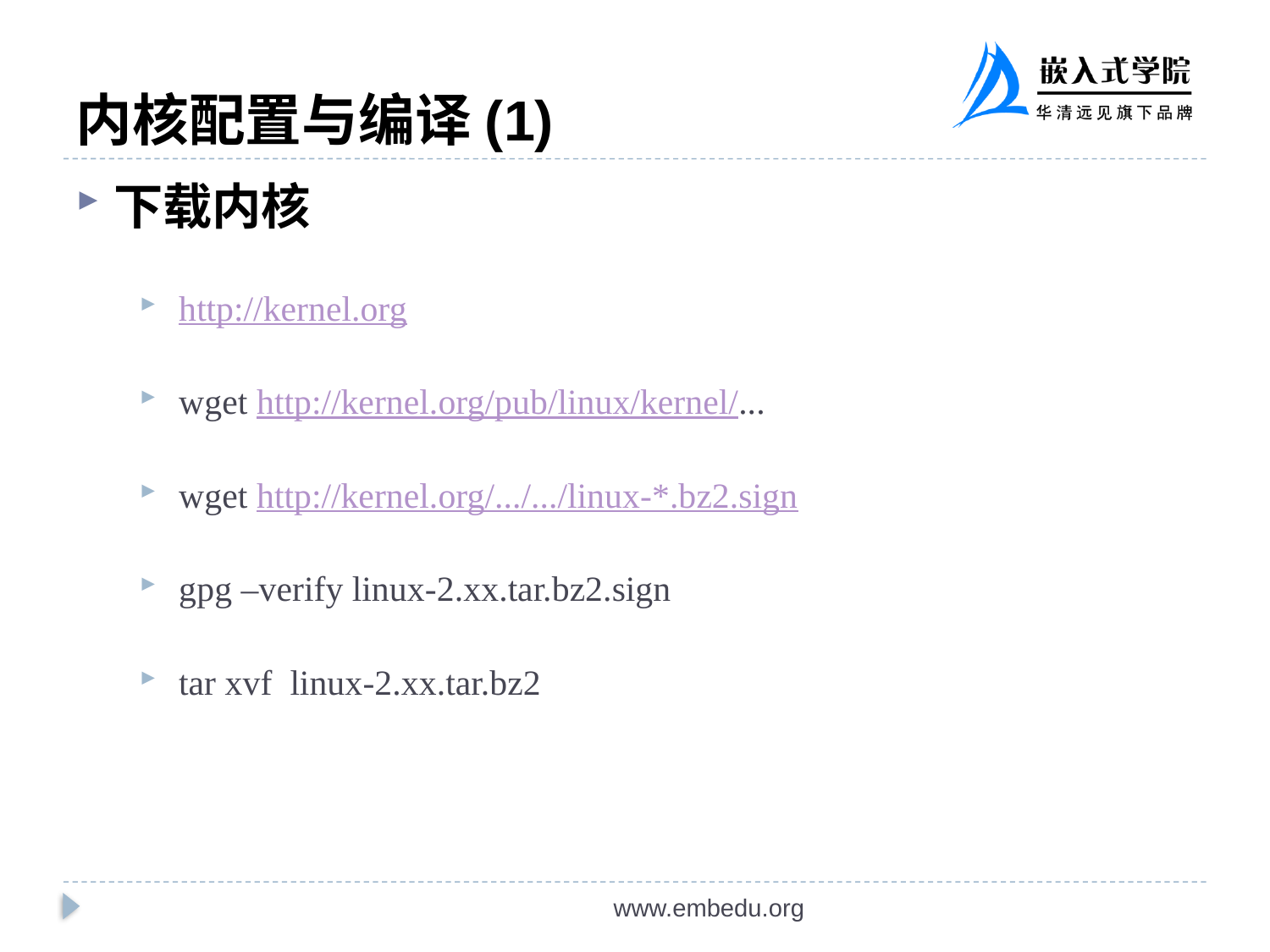

内核配置与编译(1)‏
下载内核
http://kernel.org
wget http://kernel.org/pub/linux/kernel/...
wget http://kernel.org/.../.../linux-*.bz2.sign
gpg –verify linux-2.xx.tar.bz2.sign
tar xvf  linux-2.xx.tar.bz2

www.embedu.org